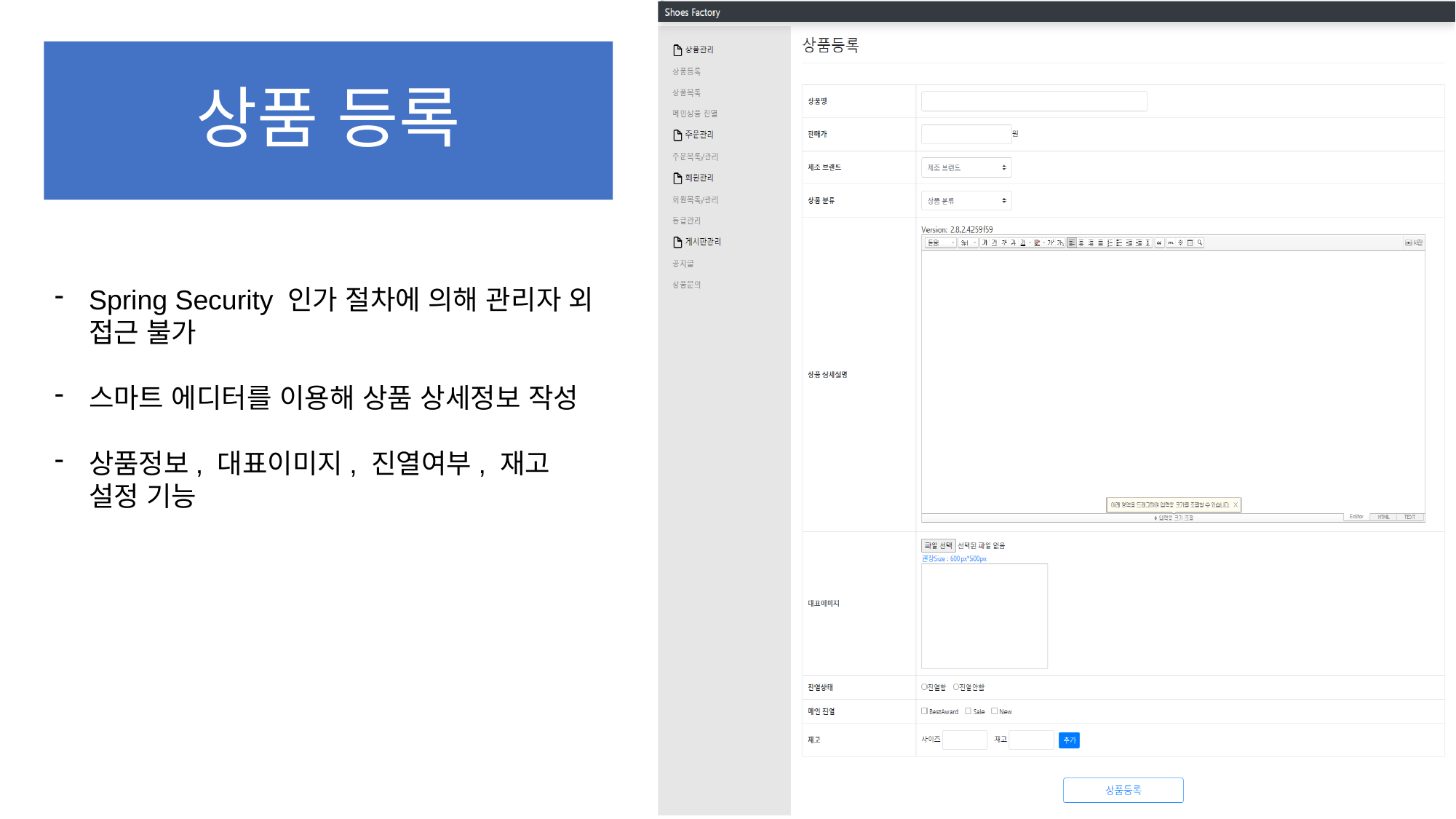

# 상품 등록
Spring Security 인가 절차에 의해 관리자 외 접근 불가

스마트 에디터를 이용해 상품 상세정보 작성

상품정보, 대표이미지, 진열여부, 재고 설정 기능